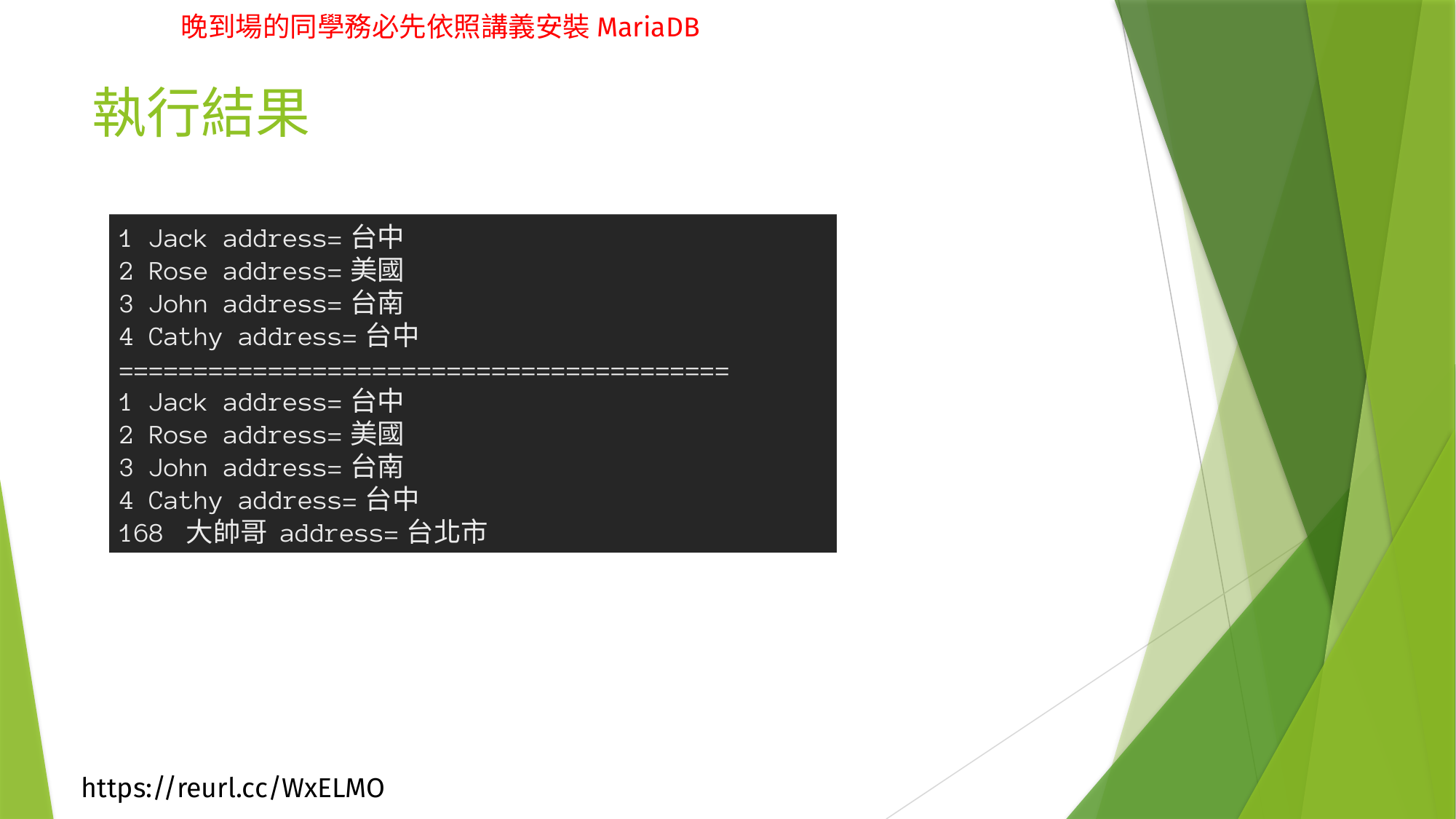

# 執行結果
1 Jack address=台中
2 Rose address=美國
3 John address=台南
4 Cathy address=台中
=========================================
1 Jack address=台中
2 Rose address=美國
3 John address=台南
4 Cathy address=台中
168 大帥哥 address=台北市